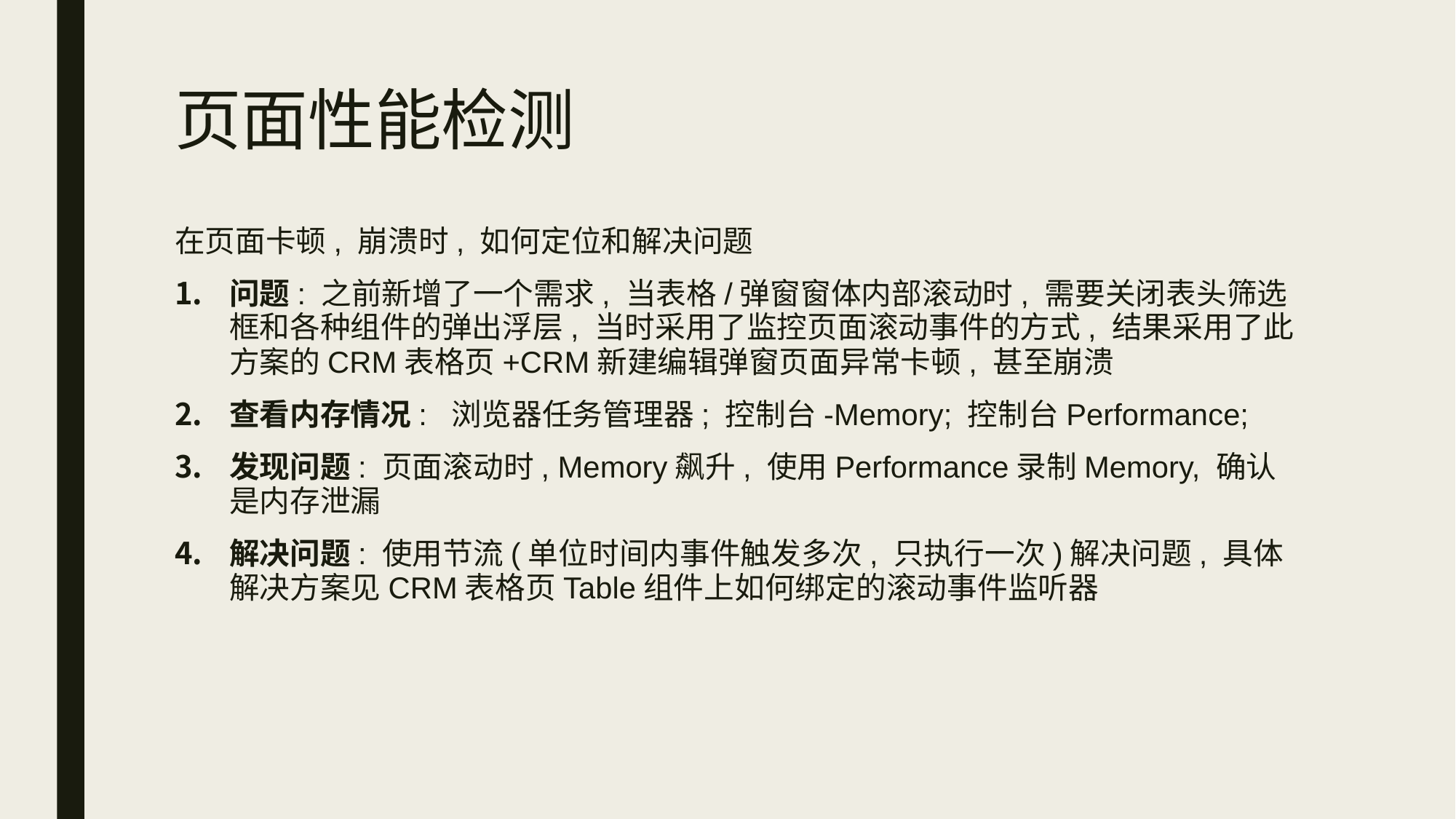

# 页面性能检测

在页面卡顿, 崩溃时, 如何定位和解决问题
问题: 之前新增了一个需求, 当表格/弹窗窗体内部滚动时, 需要关闭表头筛选框和各种组件的弹出浮层, 当时采用了监控页面滚动事件的方式, 结果采用了此方案的CRM表格页+CRM新建编辑弹窗页面异常卡顿, 甚至崩溃
查看内存情况:  浏览器任务管理器; 控制台-Memory; 控制台Performance;
发现问题: 页面滚动时, Memory飙升, 使用Performance录制Memory, 确认是内存泄漏
解决问题: 使用节流(单位时间内事件触发多次, 只执行一次)解决问题, 具体解决方案见CRM表格页Table组件上如何绑定的滚动事件监听器